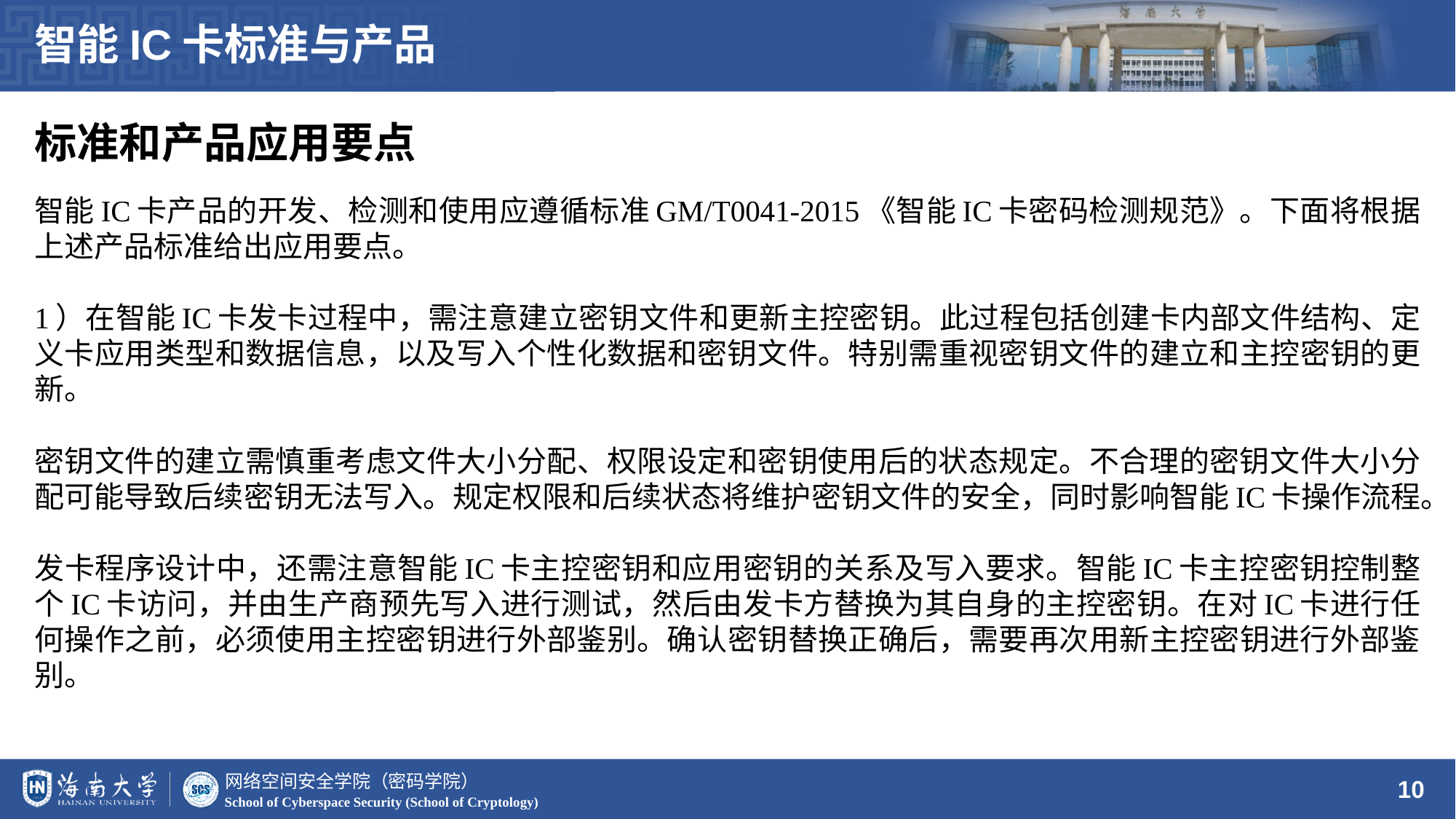

智能IC卡标准与产品

标准和产品应用要点
智能IC卡产品的开发、检测和使用应遵循标准GM/T0041-2015《智能IC卡密码检测规范》。下面将根据上述产品标准给出应用要点。

1）在智能IC卡发卡过程中，需注意建立密钥文件和更新主控密钥。此过程包括创建卡内部文件结构、定义卡应用类型和数据信息，以及写入个性化数据和密钥文件。特别需重视密钥文件的建立和主控密钥的更新。

密钥文件的建立需慎重考虑文件大小分配、权限设定和密钥使用后的状态规定。不合理的密钥文件大小分配可能导致后续密钥无法写入。规定权限和后续状态将维护密钥文件的安全，同时影响智能IC卡操作流程。

发卡程序设计中，还需注意智能IC卡主控密钥和应用密钥的关系及写入要求。智能IC卡主控密钥控制整个IC卡访问，并由生产商预先写入进行测试，然后由发卡方替换为其自身的主控密钥。在对IC卡进行任何操作之前，必须使用主控密钥进行外部鉴别。确认密钥替换正确后，需要再次用新主控密钥进行外部鉴别。

10